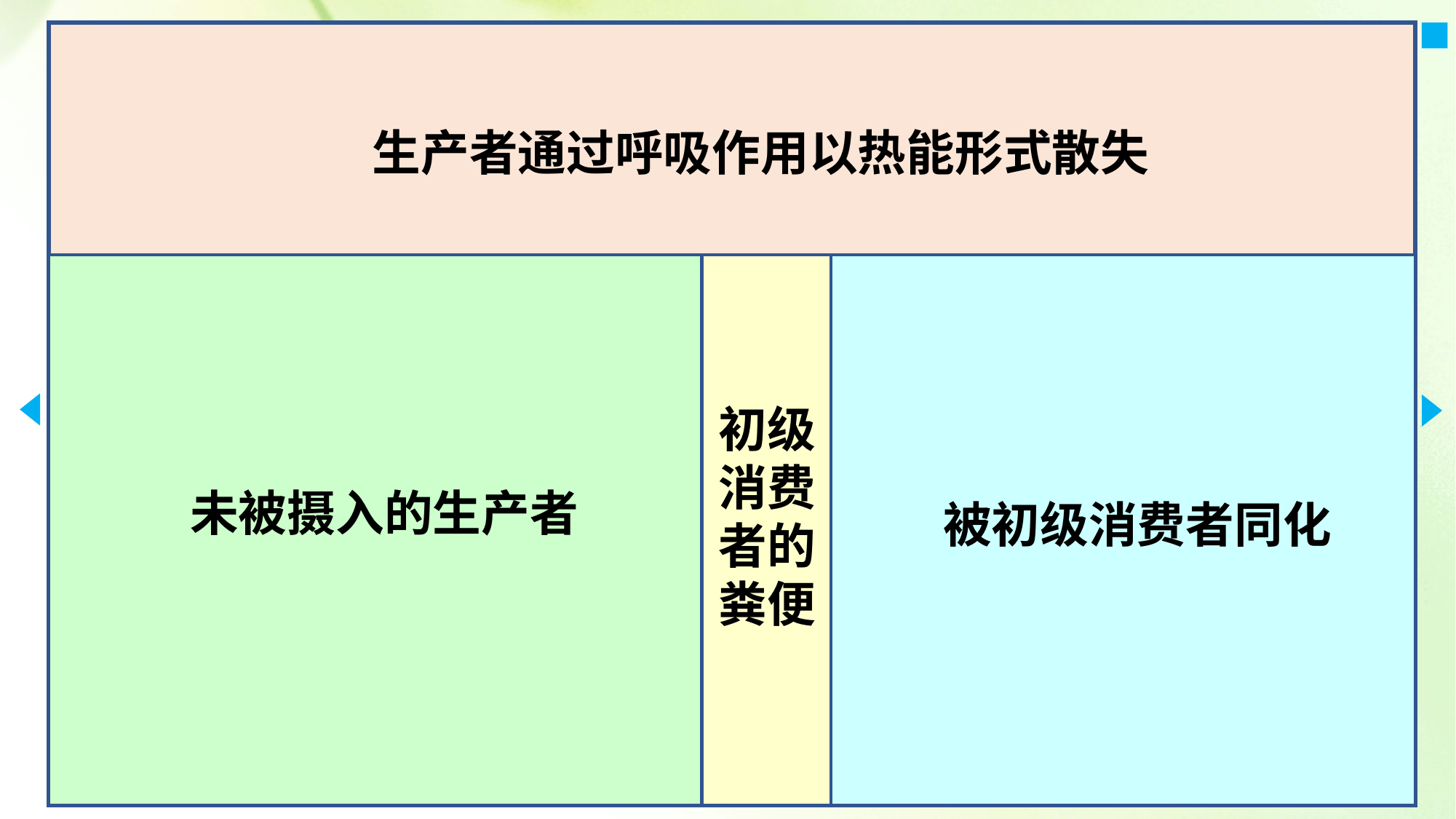

生产者通过呼吸作用以热能形式散失

初级
消费
者的
粪便

未被摄入的生产者
被初级消费者同化